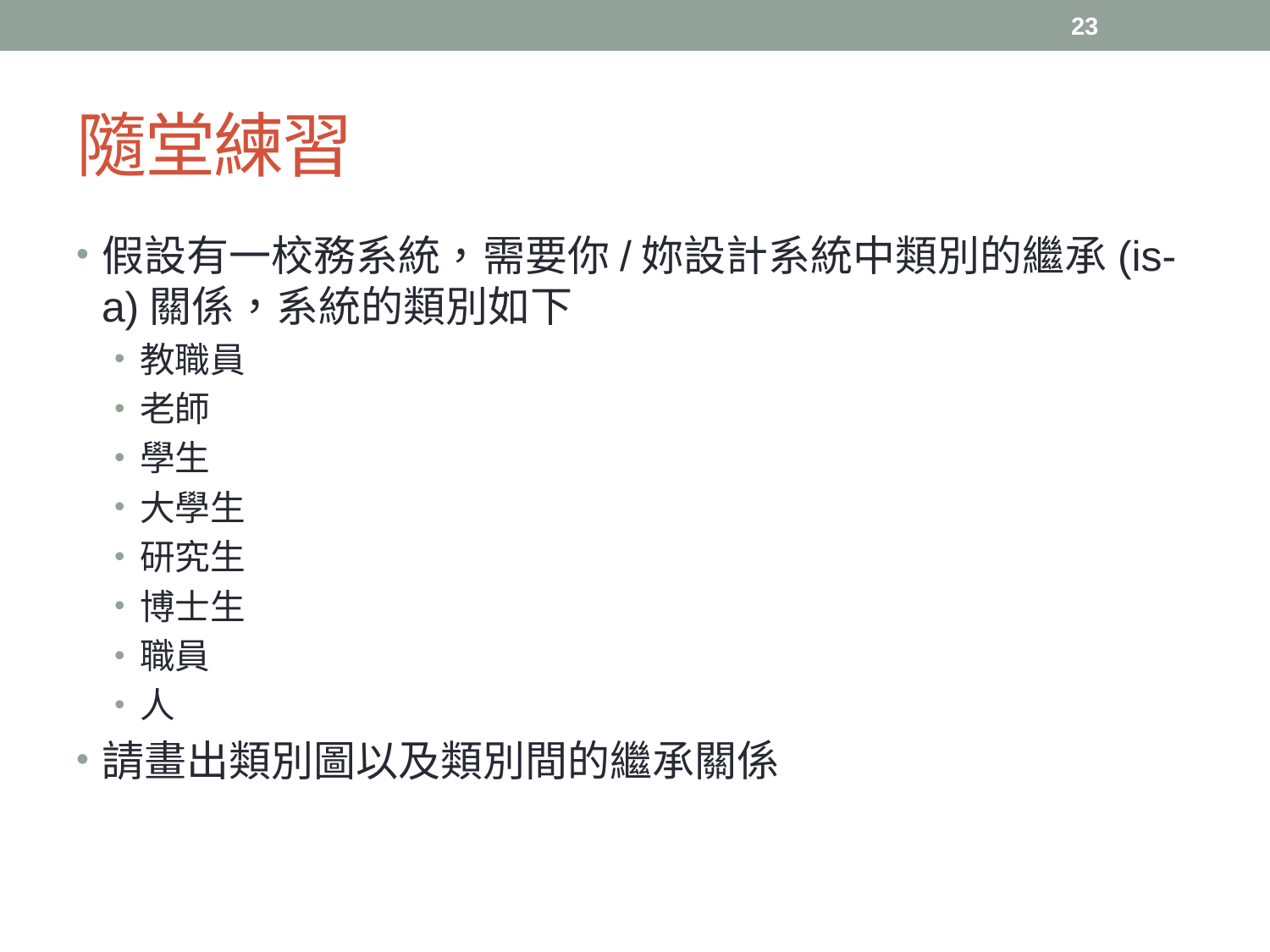

23
# 隨堂練習
假設有一校務系統，需要你/妳設計系統中類別的繼承(is-a)關係，系統的類別如下
教職員
老師
學生
大學生
研究生
博士生
職員
人
請畫出類別圖以及類別間的繼承關係